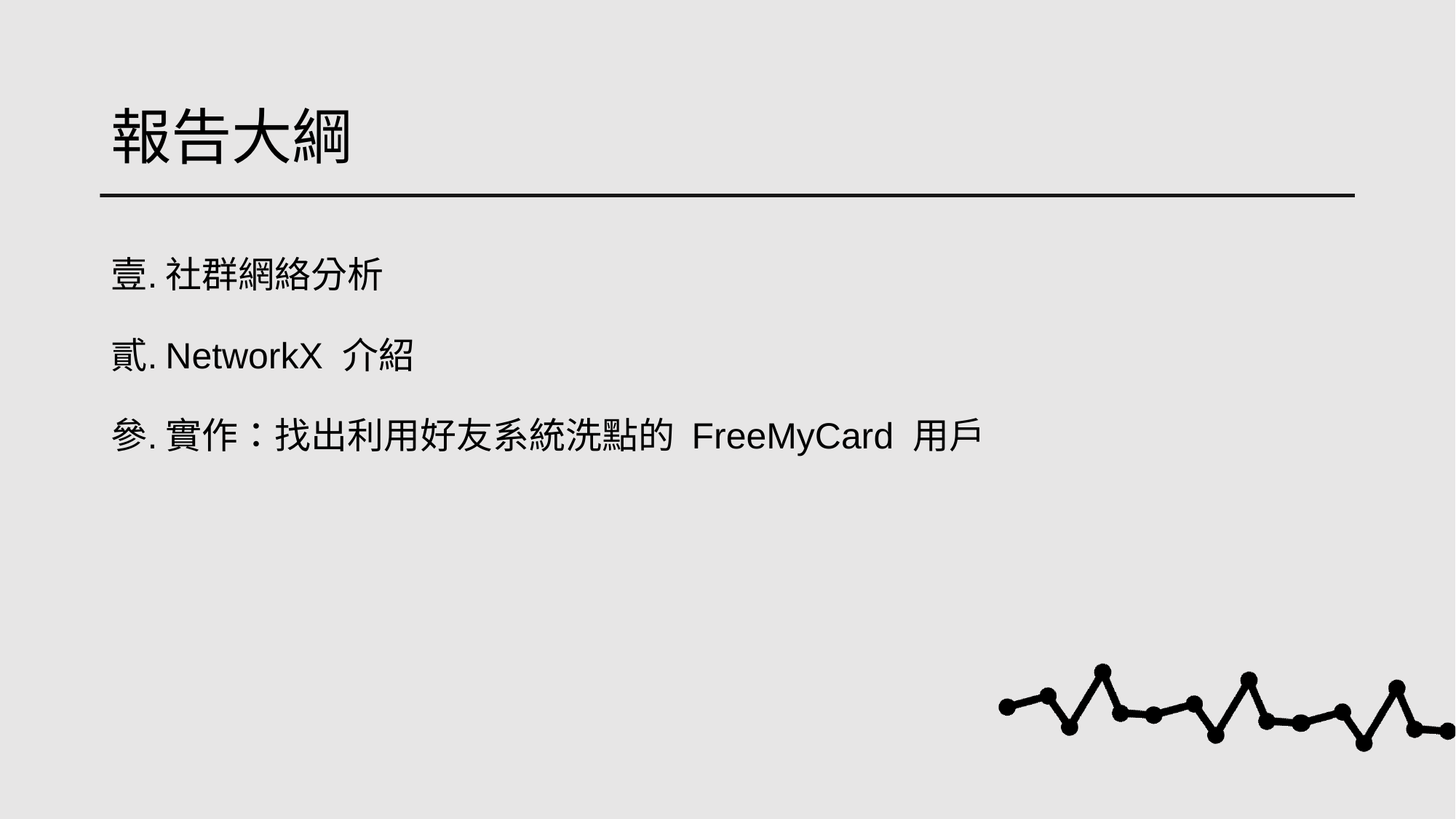

# 報告大綱
社群網絡分析
NetworkX 介紹
實作：找出利用好友系統洗點的 FreeMyCard 用戶